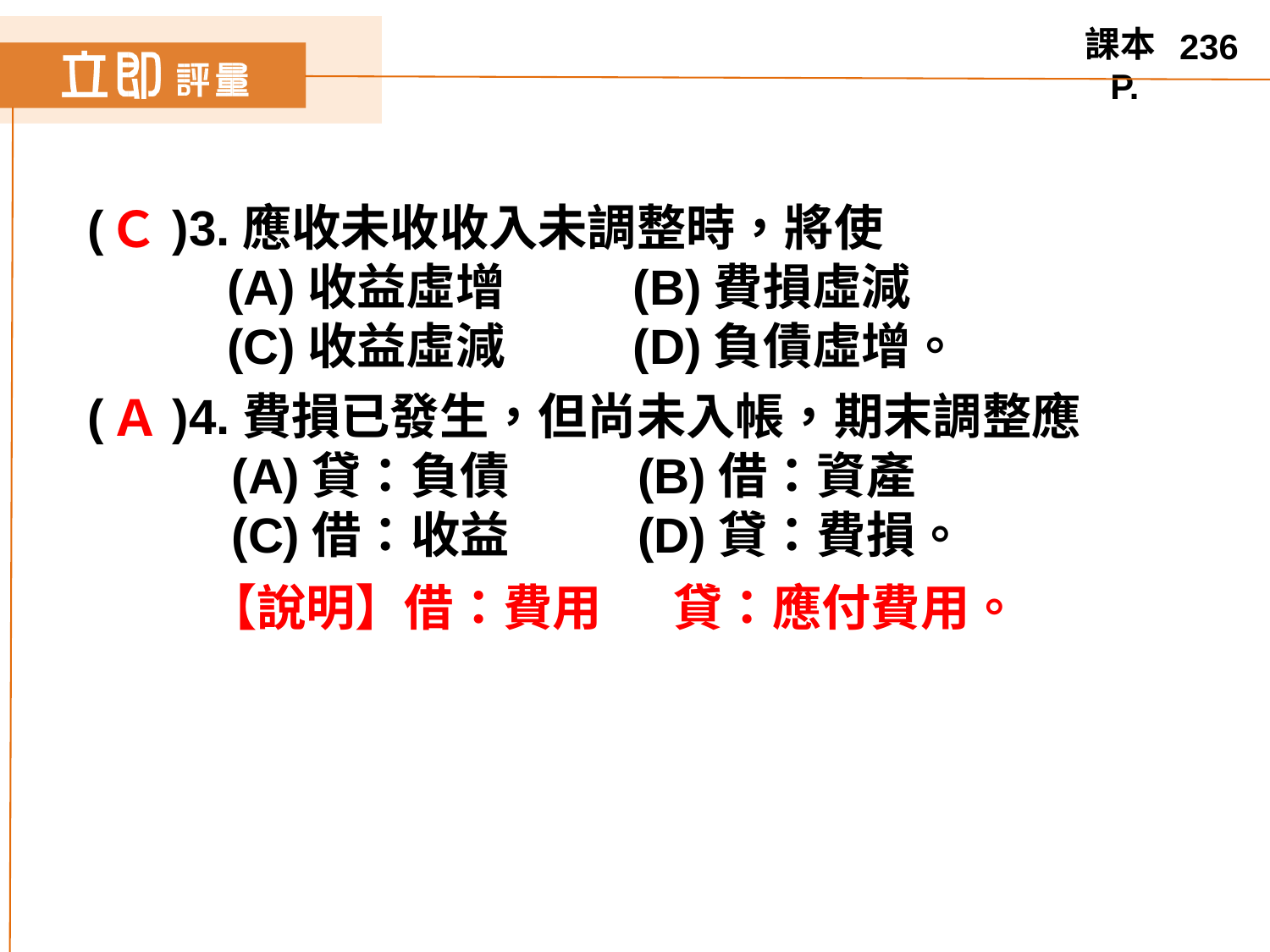

236
(     )3.應收未收收入未調整時，將使
       　(A)收益虛增      　(B)費損虛減
       　(C)收益虛減      　(D)負債虛增。
(     )4.費損已發生，但尚未入帳，期末調整應
　　   (A)貸：負債　      (B)借：資產
　   　(C)借：收益 　     (D)貸：費損。
Ｃ
Ａ
【說明】借：費用  　貸：應付費用。